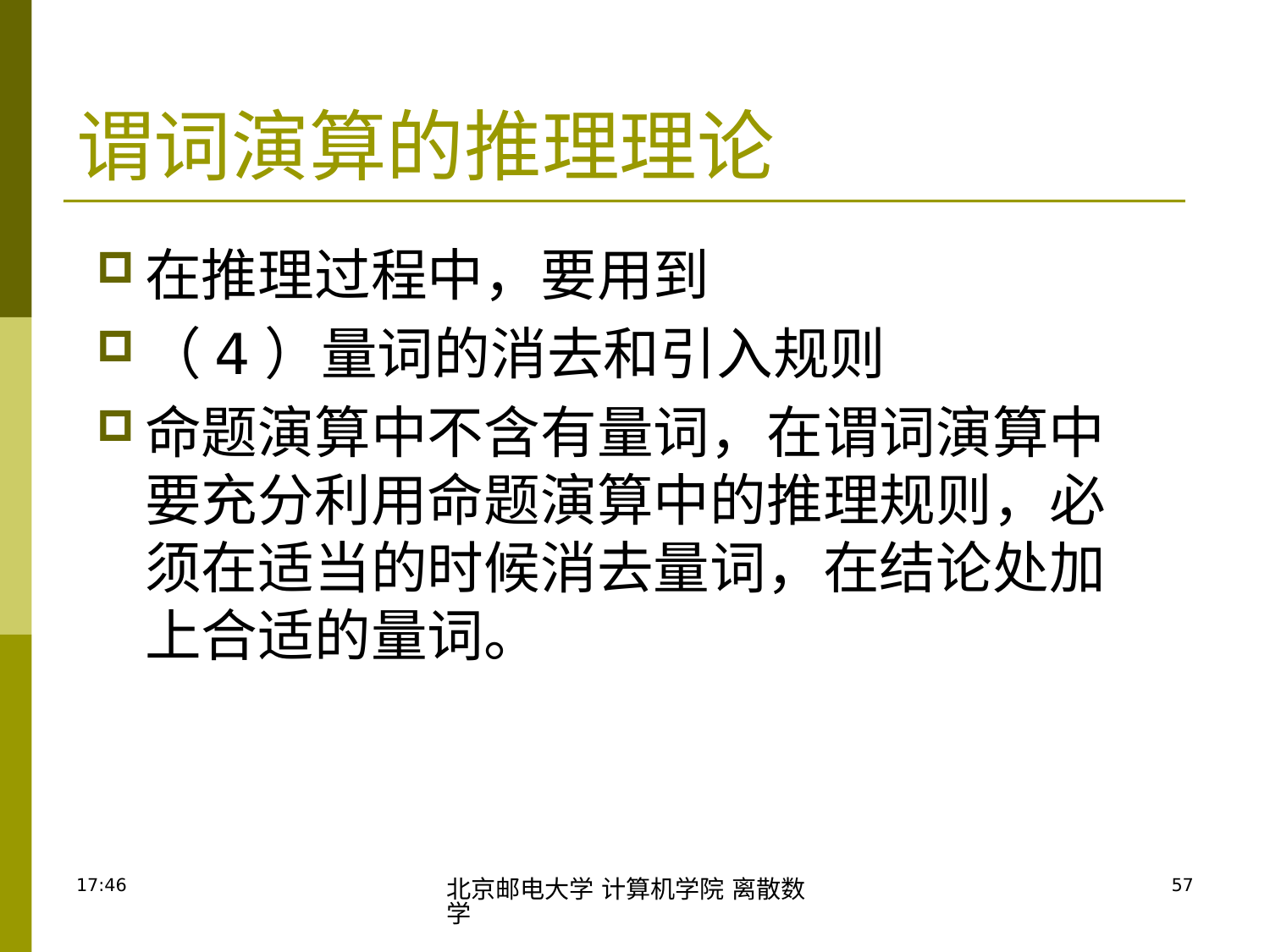

# 谓词演算的推理理论
在推理过程中，要用到
（4）量词的消去和引入规则
命题演算中不含有量词，在谓词演算中要充分利用命题演算中的推理规则，必须在适当的时候消去量词，在结论处加上合适的量词。
17:46
北京邮电大学 计算机学院 离散数学
57